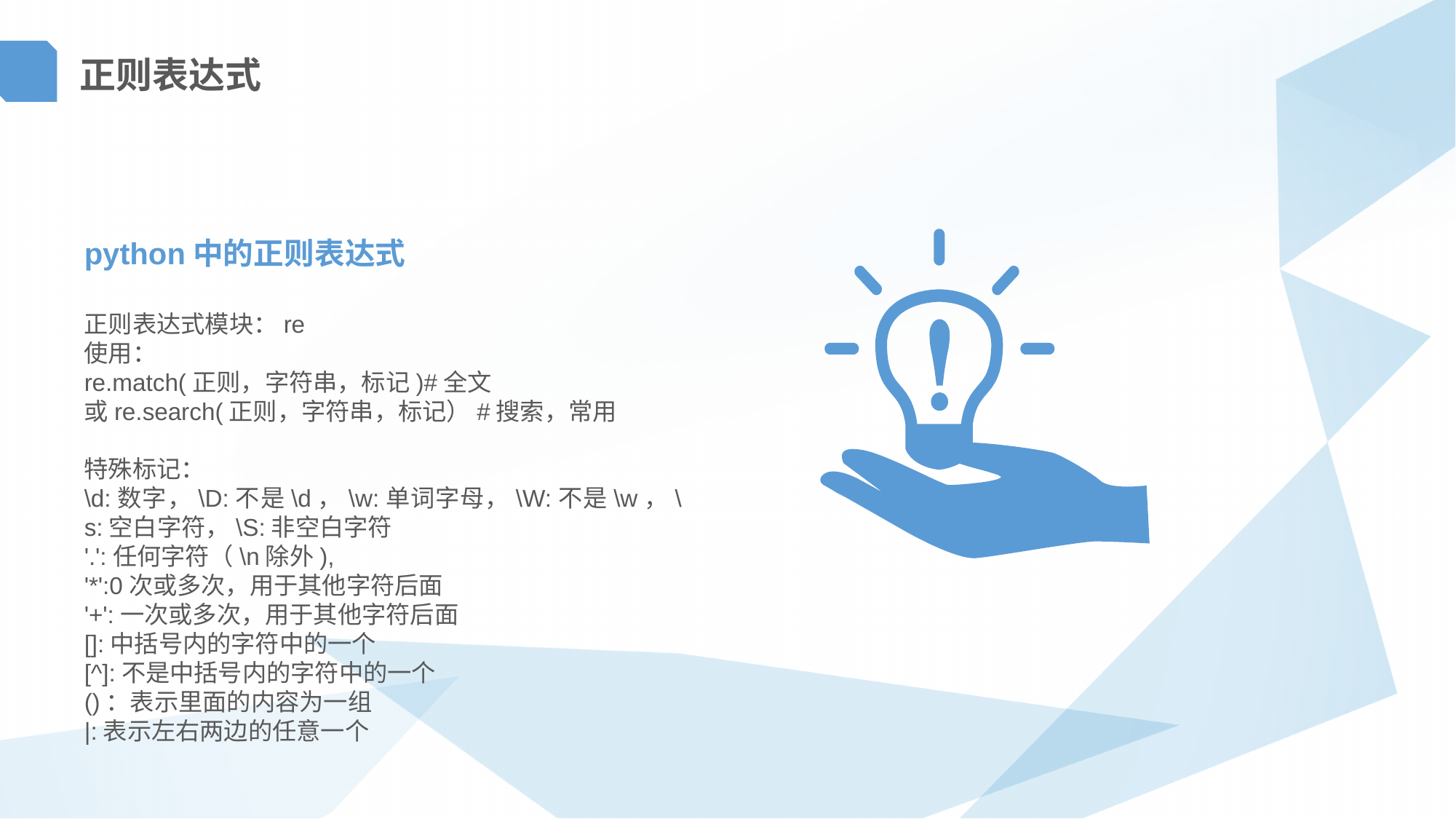

正则表达式
python中的正则表达式

正则表达式模块：re
使用：
re.match(正则，字符串，标记)#全文
或re.search(正则，字符串，标记）#搜索，常用

特殊标记：
\d:数字，\D:不是\d，\w:单词字母，\W:不是\w，\s:空白字符，\S:非空白字符
'.':任何字符（\n除外),
'*':0次或多次，用于其他字符后面
'+':一次或多次，用于其他字符后面
[]:中括号内的字符中的一个
[^]:不是中括号内的字符中的一个
()：表示里面的内容为一组
|:表示左右两边的任意一个